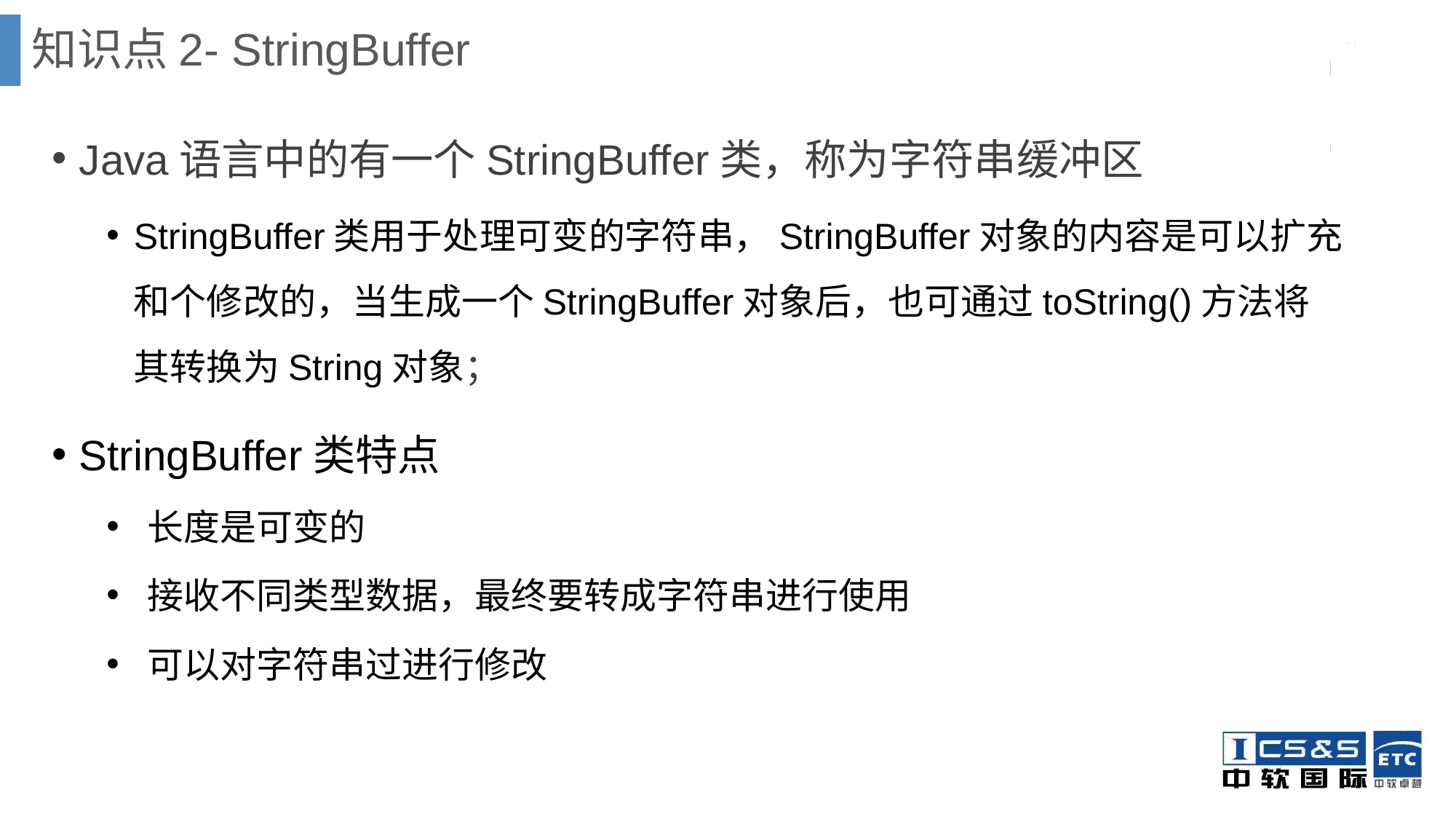

# 知识点2- StringBuffer
Java语言中的有一个StringBuffer类，称为字符串缓冲区
StringBuffer类用于处理可变的字符串，StringBuffer对象的内容是可以扩充和个修改的，当生成一个StringBuffer对象后，也可通过toString()方法将其转换为String对象；
StringBuffer类特点
长度是可变的
接收不同类型数据，最终要转成字符串进行使用
可以对字符串过进行修改